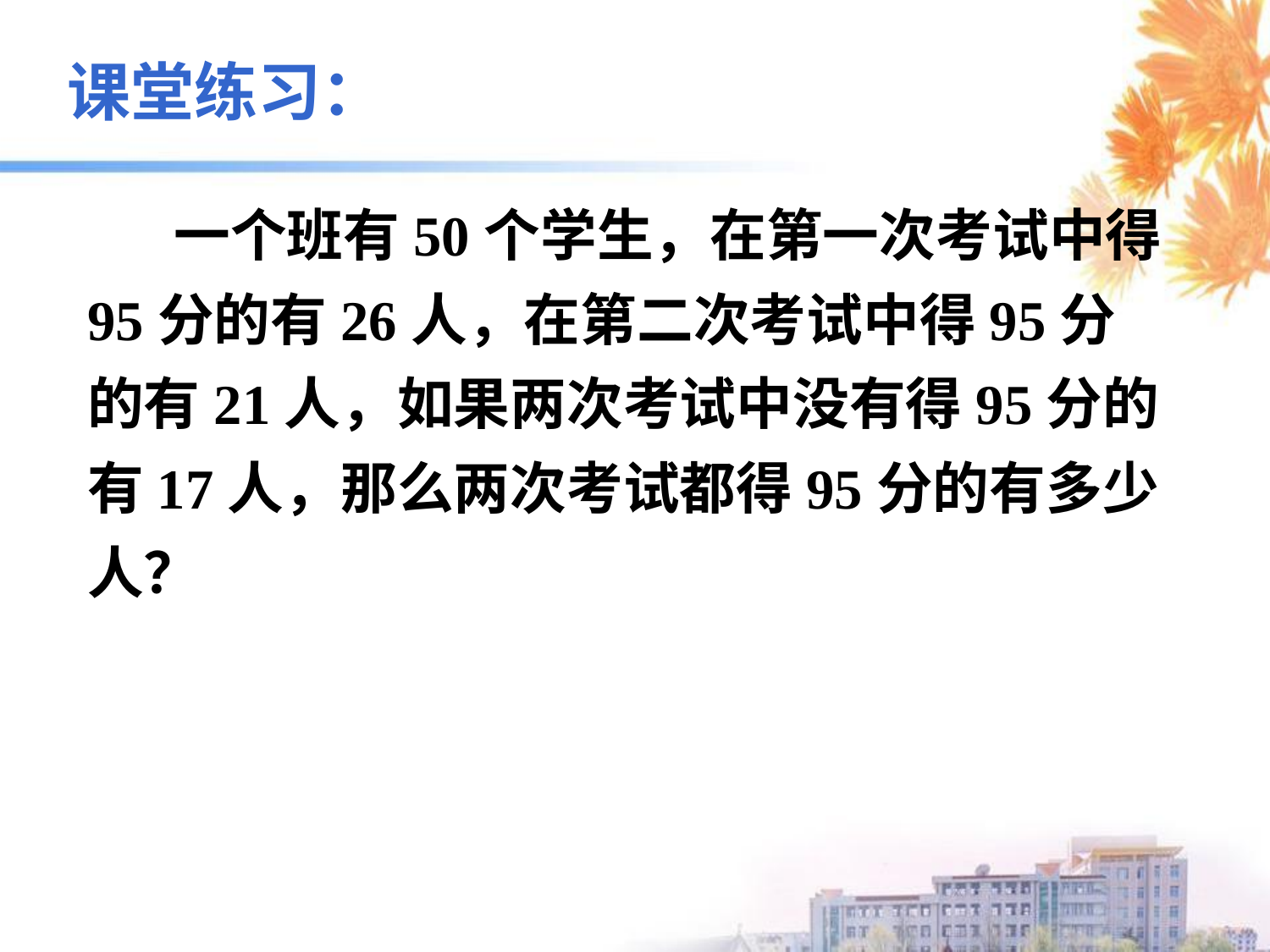

课堂练习：
           一个班有50个学生，在第一次考试中得95分的有26人，在第二次考试中得95分的有21人，如果两次考试中没有得95分的有17人，那么两次考试都得95分的有多少人？
54